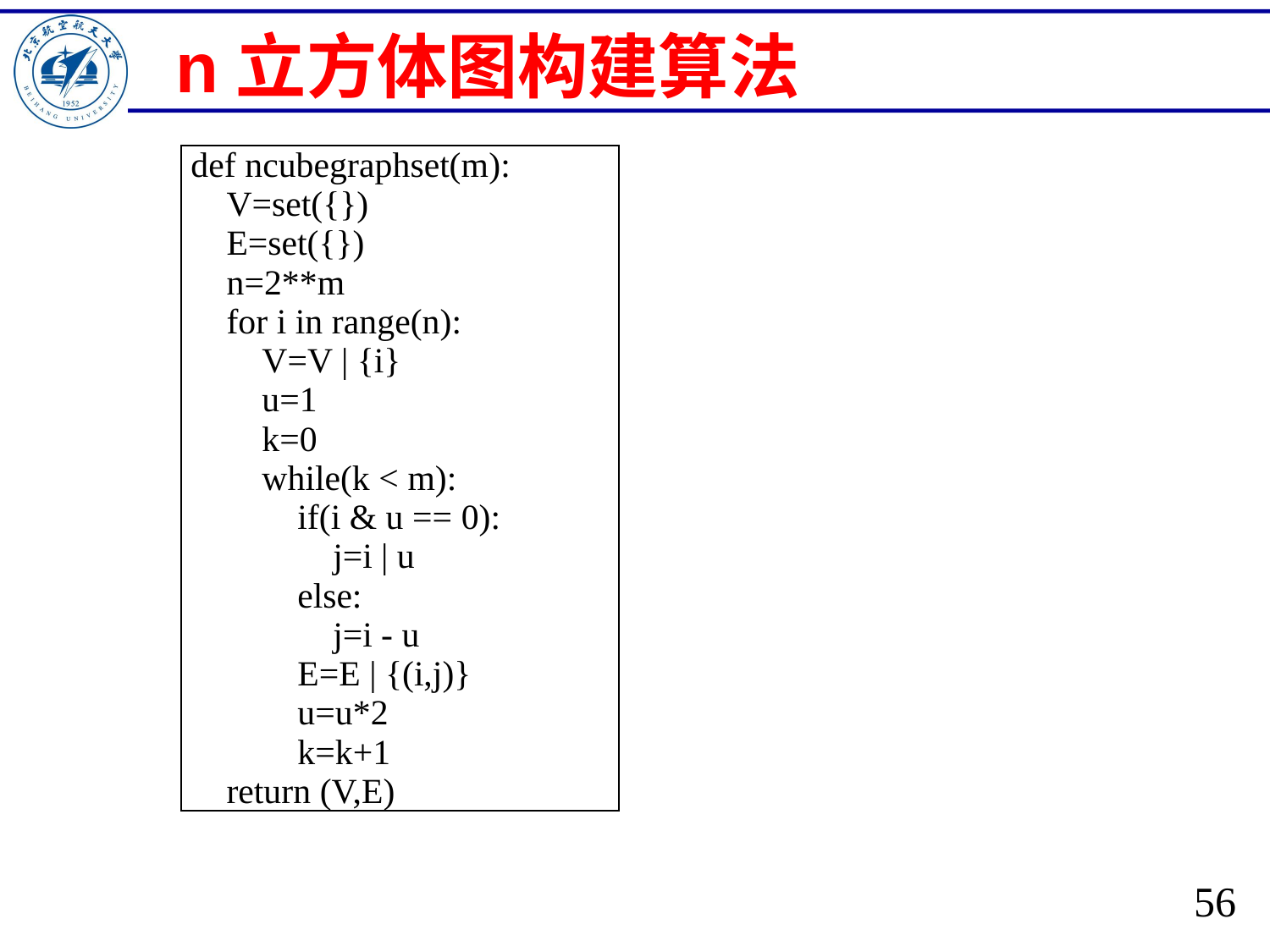

# n立方体图构建算法
| def ncubegraphset(m): V=set({}) E=set({}) n=2\*\*m for i in range(n): V=V | {i} u=1 k=0 while(k < m): if(i & u == 0): j=i | u else: j=i - u E=E | {(i,j)} u=u\*2 k=k+1 return (V,E) |
| --- |